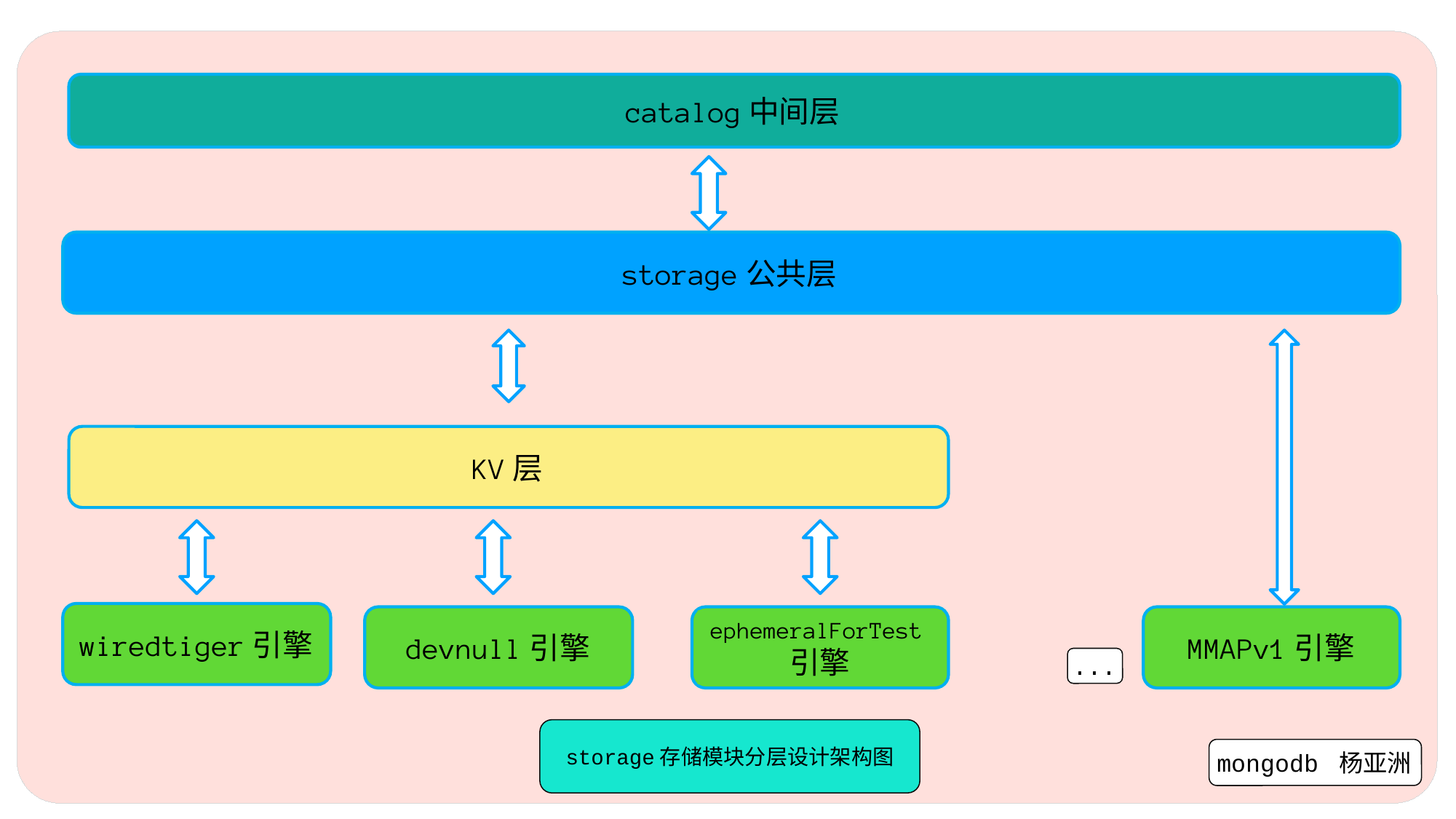

catalog中间层

storage公共层

KV层

wiredtiger引擎

devnull引擎

ephemeralForTest引擎

MMAPv1引擎
...

storage存储模块分层设计架构图

mongodb 杨亚洲